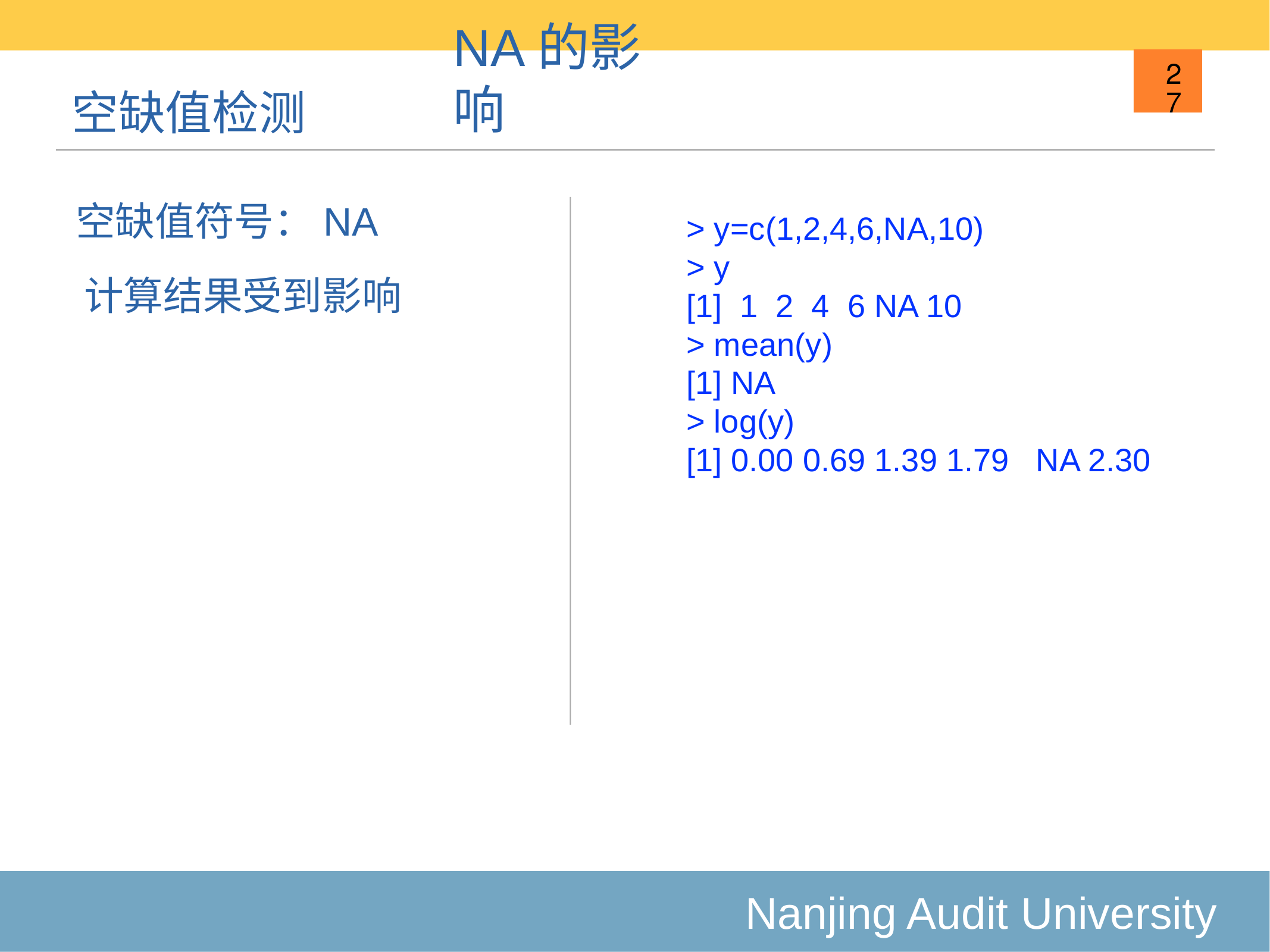

# 空缺值检测
NA的影响
27
空缺值符号：NA
> y=c(1,2,4,6,NA,10)
> y
[1]  1  2  4  6 NA 10
> mean(y)
[1] NA
> log(y)
[1] 0.00 0.69 1.39 1.79   NA 2.30
计算结果受到影响